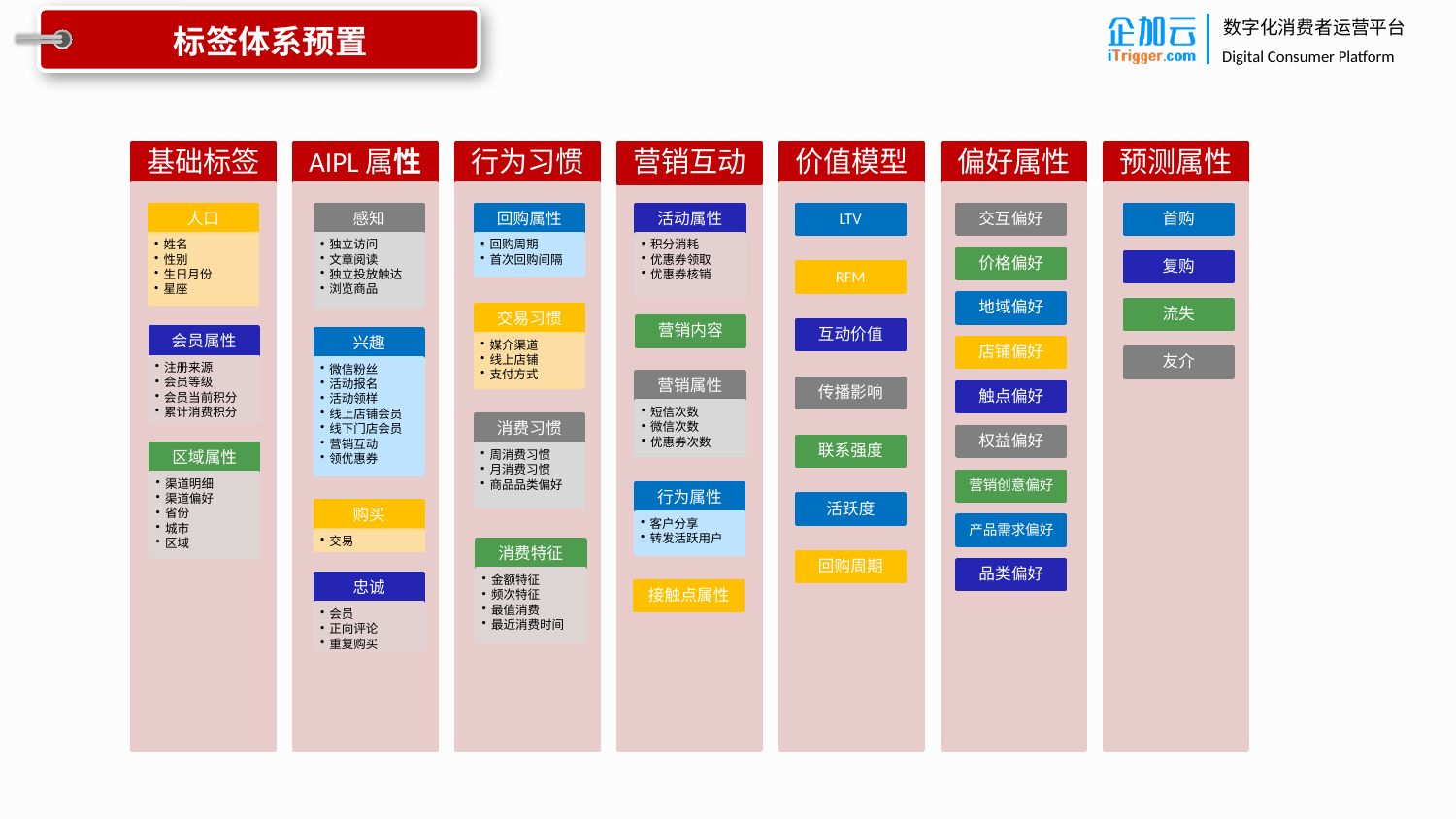

标签体系预置

基础标签
AIPL属性
行为习惯
营销互动
价值模型
偏好属性
预测属性

人口
姓名
性别
生日月份
星座
感知
独立访问
文章阅读
独立投放触达
浏览商品
回购属性
回购周期
首次回购间隔
活动属性
LTV
交互偏好
首购
积分消耗
优惠券领取
优惠券核销
价格偏好
复购
RFM
地域偏好
流失
交易习惯
媒介渠道
线上店铺
支付方式
营销内容
互动价值
会员属性
注册来源
会员等级
会员当前积分
累计消费积分
兴趣
微信粉丝
活动报名
活动领样
线上店铺会员
线下门店会员
营销互动
领优惠券
店铺偏好
友介
营销属性
传播影响
触点偏好
短信次数
微信次数
优惠券次数
消费习惯
周消费习惯
月消费习惯
商品品类偏好
权益偏好
联系强度
区域属性
渠道明细
渠道偏好
省份
城市
区域
营销创意偏好
行为属性
活跃度
购买
交易
客户分享
转发活跃用户
产品需求偏好
消费特征
金额特征
频次特征
最值消费
最近消费时间
回购周期
品类偏好
忠诚
会员
正向评论
重复购买
接触点属性